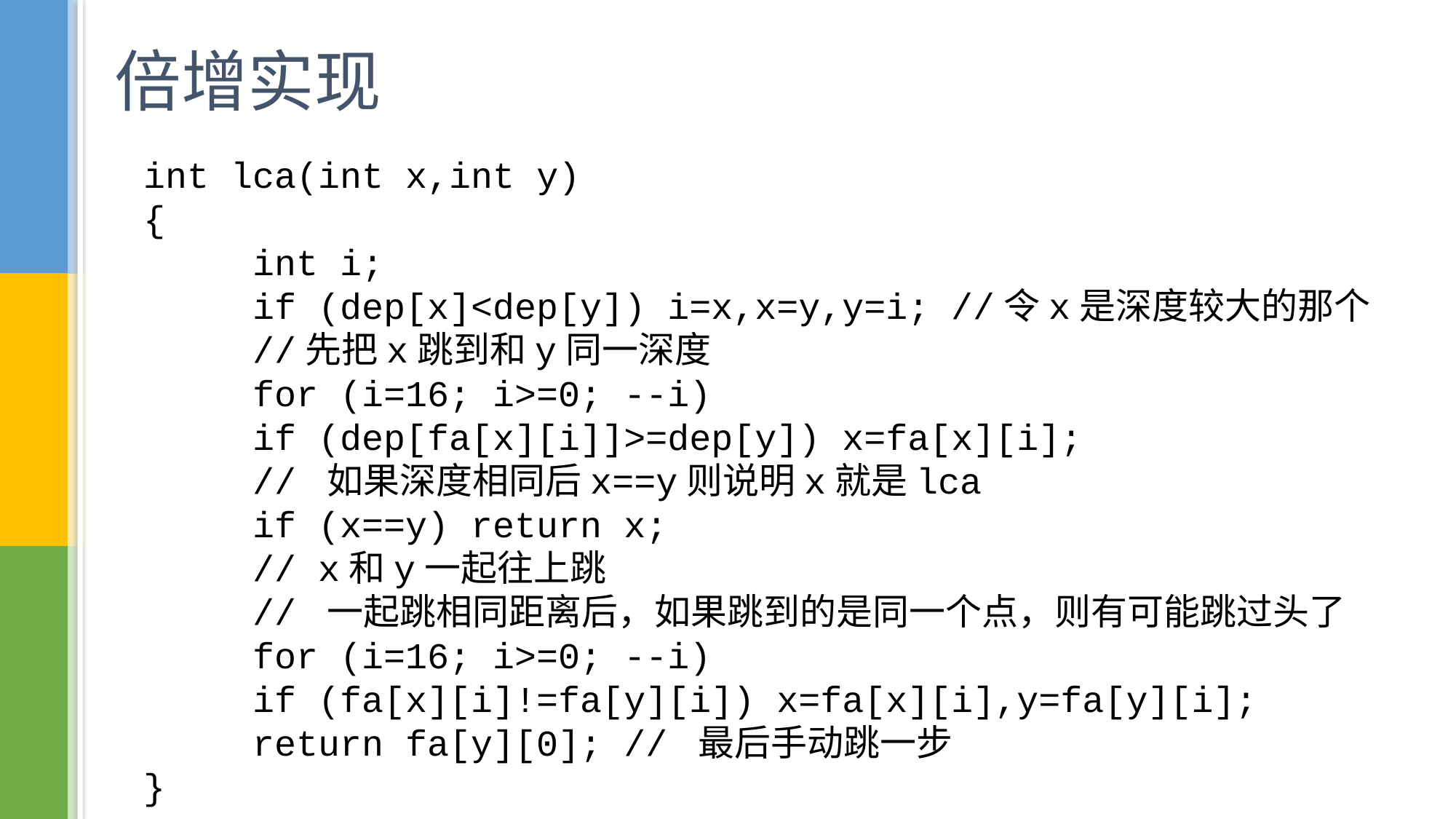

# 倍增实现
int lca(int x,int y)
{
	int i;
	if (dep[x]<dep[y]) i=x,x=y,y=i; //令x是深度较大的那个
	//先把x跳到和y同一深度
	for (i=16; i>=0; --i)
	if (dep[fa[x][i]]>=dep[y]) x=fa[x][i];
	// 如果深度相同后x==y则说明x就是lca
	if (x==y) return x;
	// x和y一起往上跳
	// 一起跳相同距离后，如果跳到的是同一个点，则有可能跳过头了
	for (i=16; i>=0; --i)
	if (fa[x][i]!=fa[y][i]) x=fa[x][i],y=fa[y][i];
	return fa[y][0]; // 最后手动跳一步
}